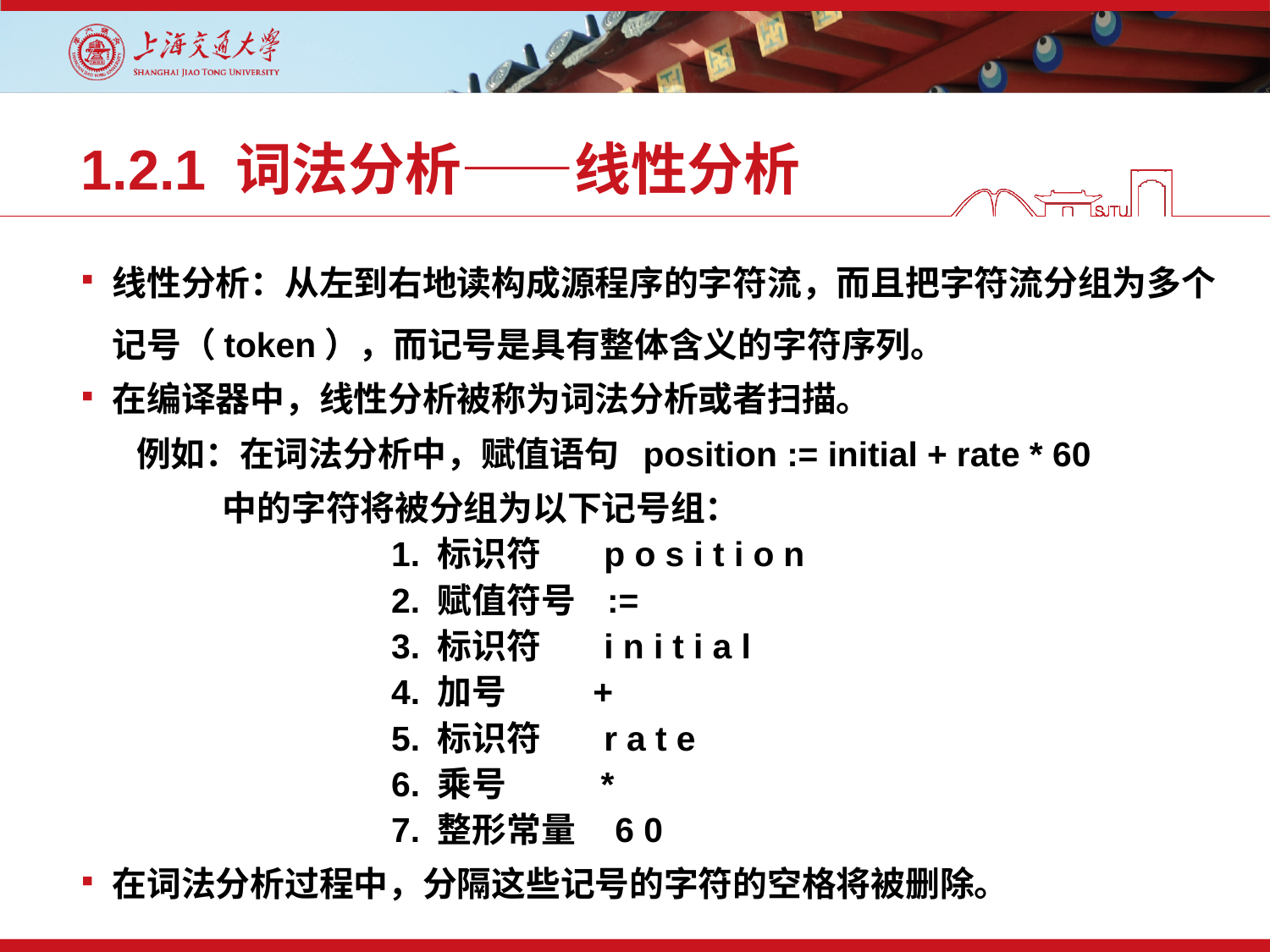

# 1.2.1 词法分析——线性分析
线性分析：从左到右地读构成源程序的字符流，而且把字符流分组为多个记号（token），而记号是具有整体含义的字符序列。
在编译器中，线性分析被称为词法分析或者扫描。
      例如：在词法分析中，赋值语句  position := initial + rate * 60
                 中的字符将被分组为以下记号组：
                          1. 标识符       p o s i t i o n
                          2. 赋值符号   :=
                          3. 标识符       i n i t i a l
                          4. 加号          +
                          5. 标识符       r a t e
                          6. 乘号           *
                          7. 整形常量    6 0
在词法分析过程中，分隔这些记号的字符的空格将被删除。